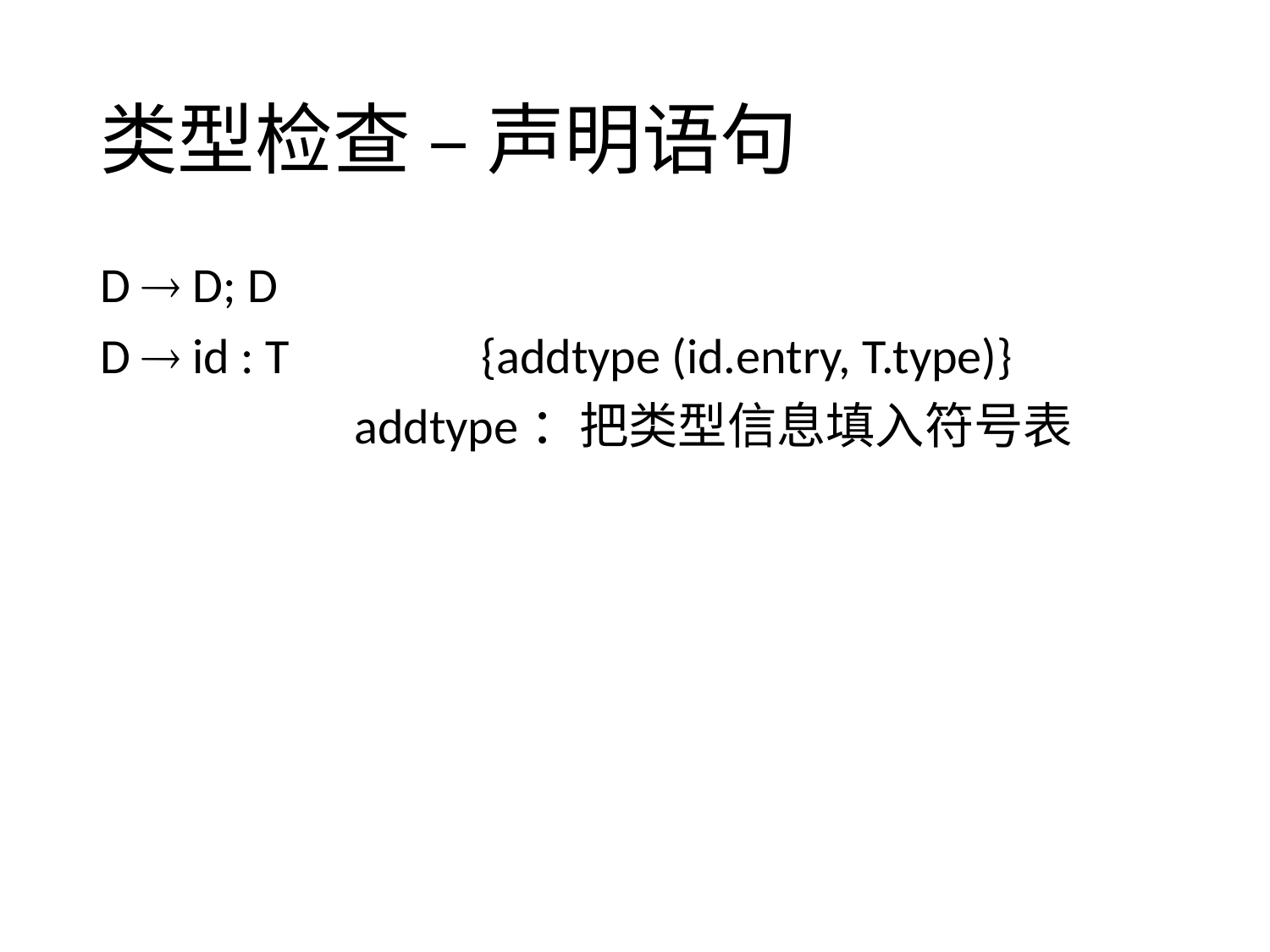

# 类型检查 – 声明语句
D → D; D
D → id : T 		{addtype (id.entry, T.type)}
		addtype：把类型信息填入符号表